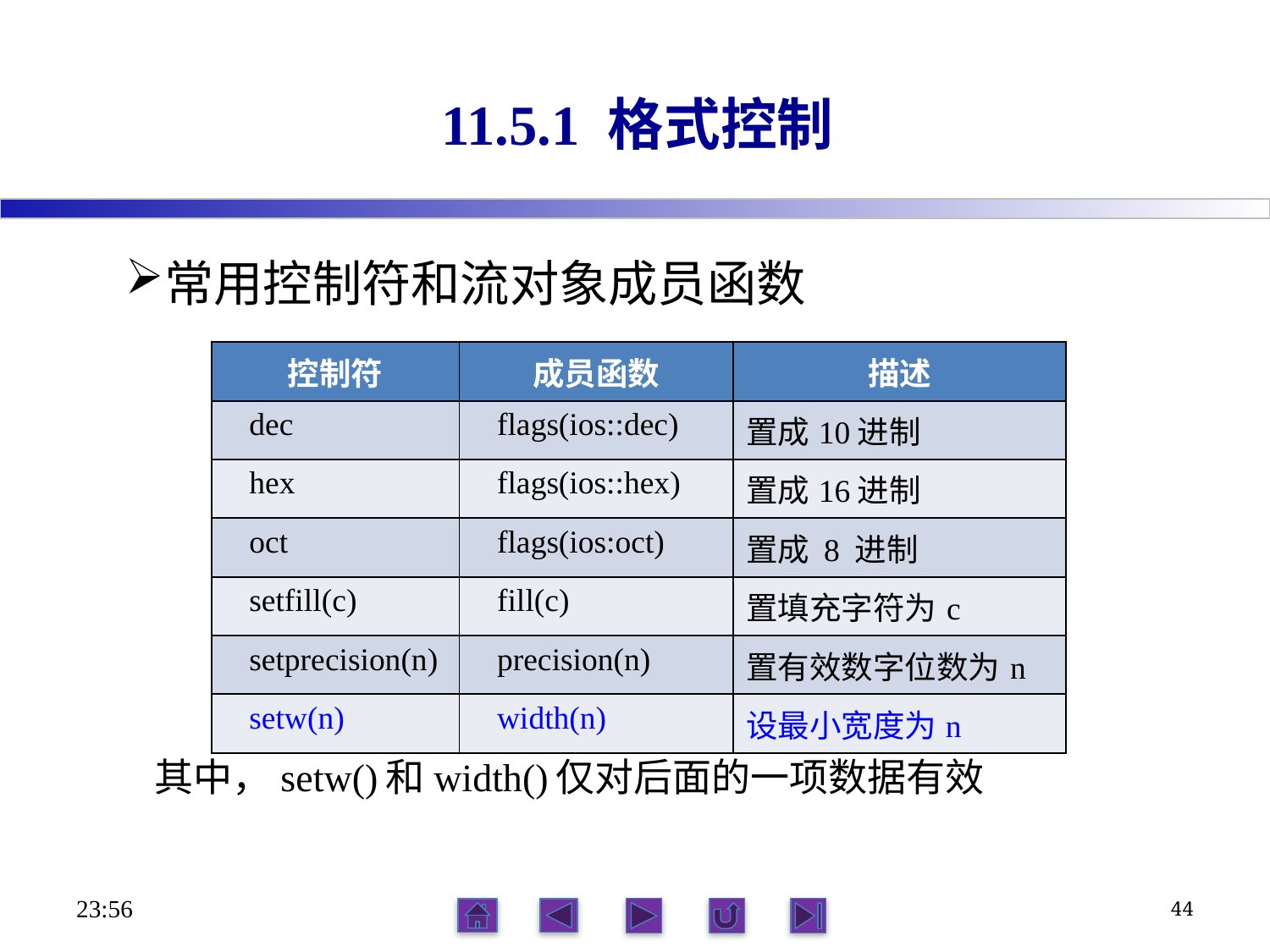

# 11.5.1 格式控制
常用控制符和流对象成员函数
| 控制符 | 成员函数 | 描述 |
| --- | --- | --- |
| dec | flags(ios::dec) | 置成10进制 |
| hex | flags(ios::hex) | 置成16进制 |
| oct | flags(ios:oct) | 置成 8 进制 |
| setfill(c) | fill(c) | 置填充字符为 c |
| setprecision(n) | precision(n) | 置有效数字位数为 n |
| setw(n) | width(n) | 设最小宽度为n |
  其中，setw()和width()仅对后面的一项数据有效
23:56
44